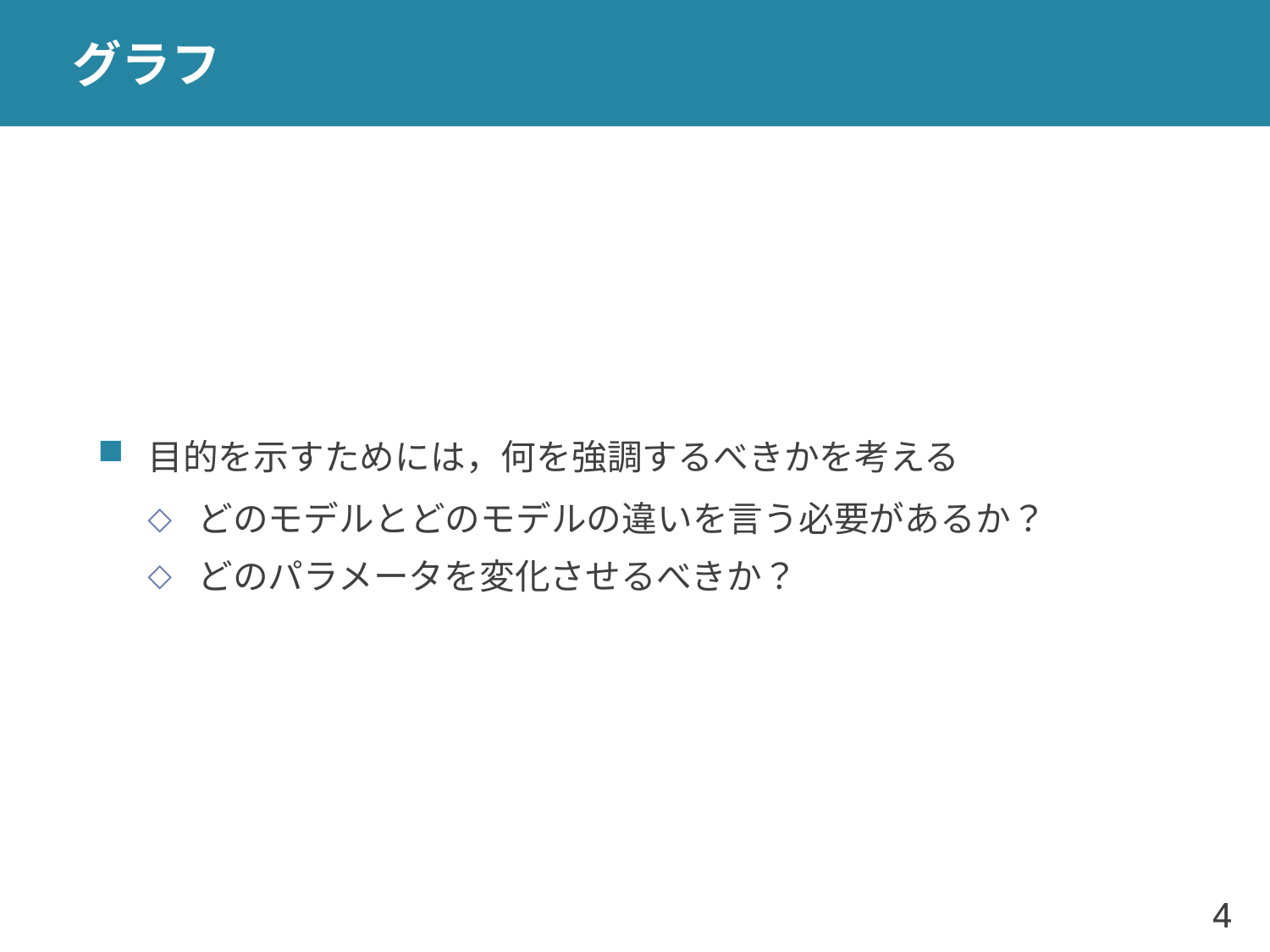

# グラフ
目的を示すためには，何を強調するべきかを考える
どのモデルとどのモデルの違いを言う必要があるか？
どのパラメータを変化させるべきか？